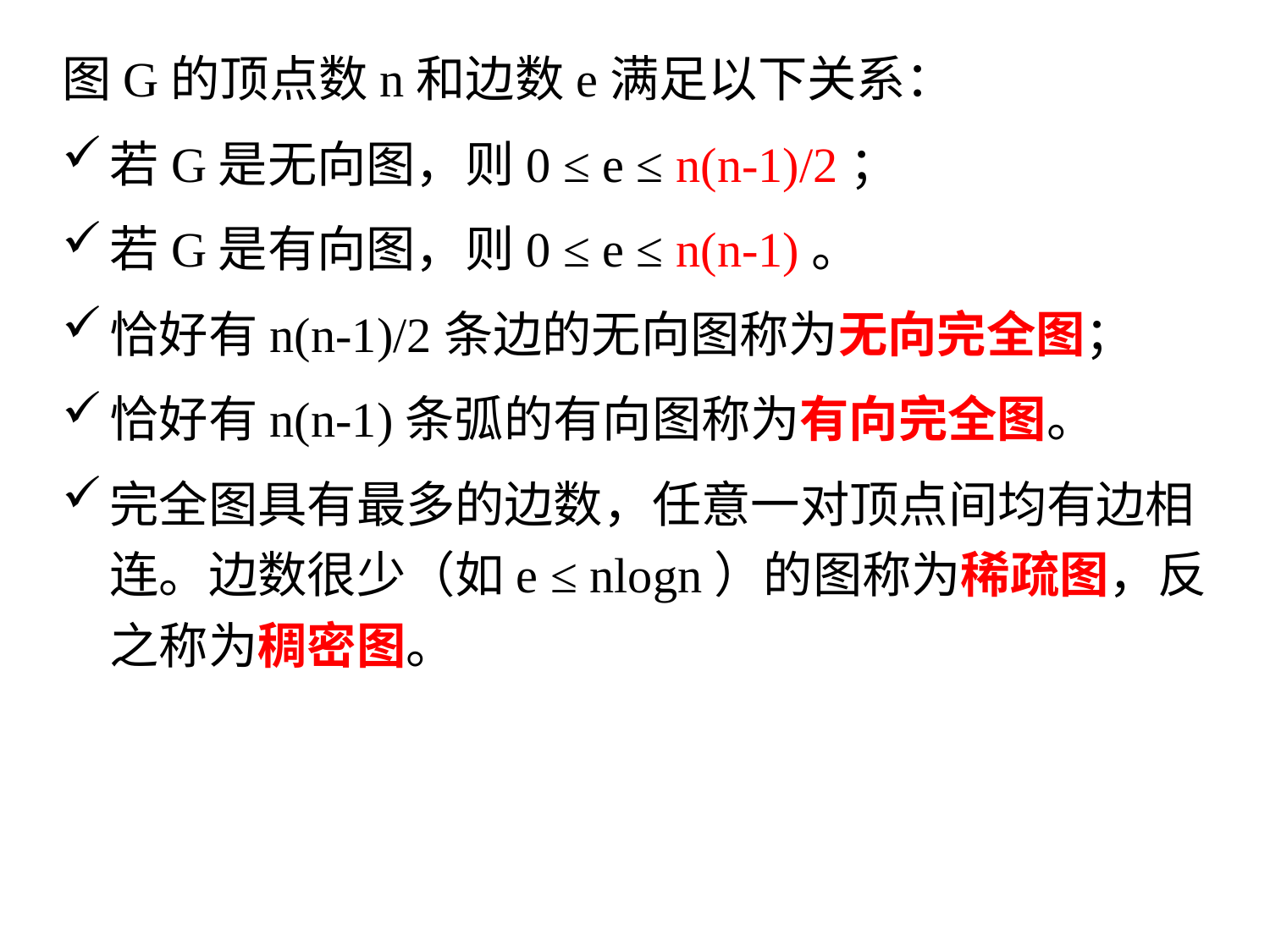

图G的顶点数n和边数e满足以下关系：
若G是无向图，则0 ≤ e ≤ n(n-1)/2；
若G是有向图，则0 ≤ e ≤ n(n-1)。
恰好有n(n-1)/2条边的无向图称为无向完全图；
恰好有n(n-1)条弧的有向图称为有向完全图。
完全图具有最多的边数，任意一对顶点间均有边相连。边数很少（如e ≤ nlogn）的图称为稀疏图，反之称为稠密图。